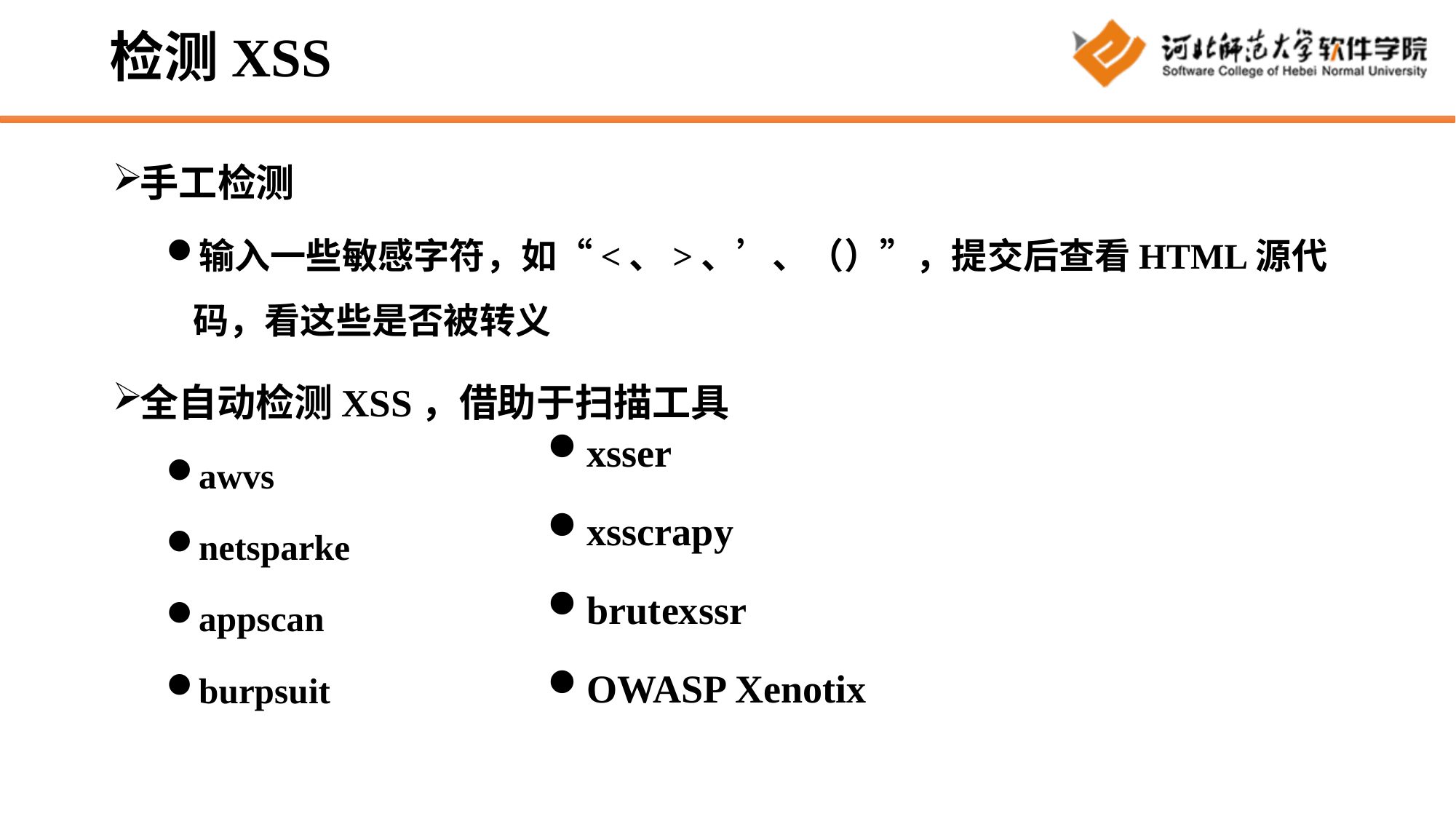

# 检测XSS
手工检测
输入一些敏感字符，如“<、>、’、（）”，提交后查看HTML源代码，看这些是否被转义
全自动检测XSS，借助于扫描工具
awvs
netsparke
appscan
burpsuit
xsser
xsscrapy
brutexssr
OWASP Xenotix